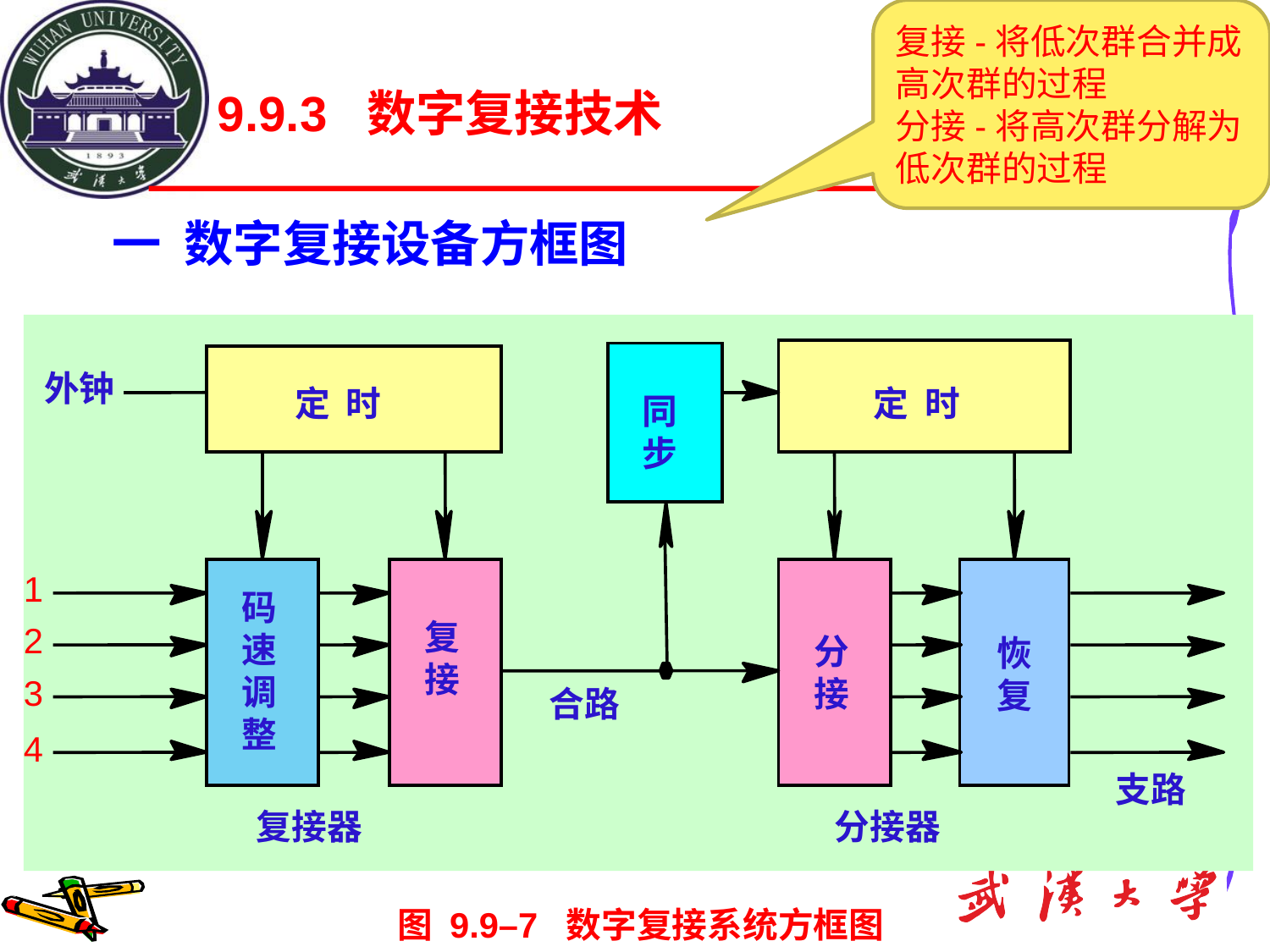

复接-将低次群合并成高次群的过程
分接-将高次群分解为低次群的过程
9.9.3  数字复接技术
一  数字复接设备方框图

外钟
定  时

定  时
同
步

1
码速
调整

复
接
2
分
接
恢
复

3

合路

4

支路
复接器
分接器
图 9.9–7  数字复接系统方框图